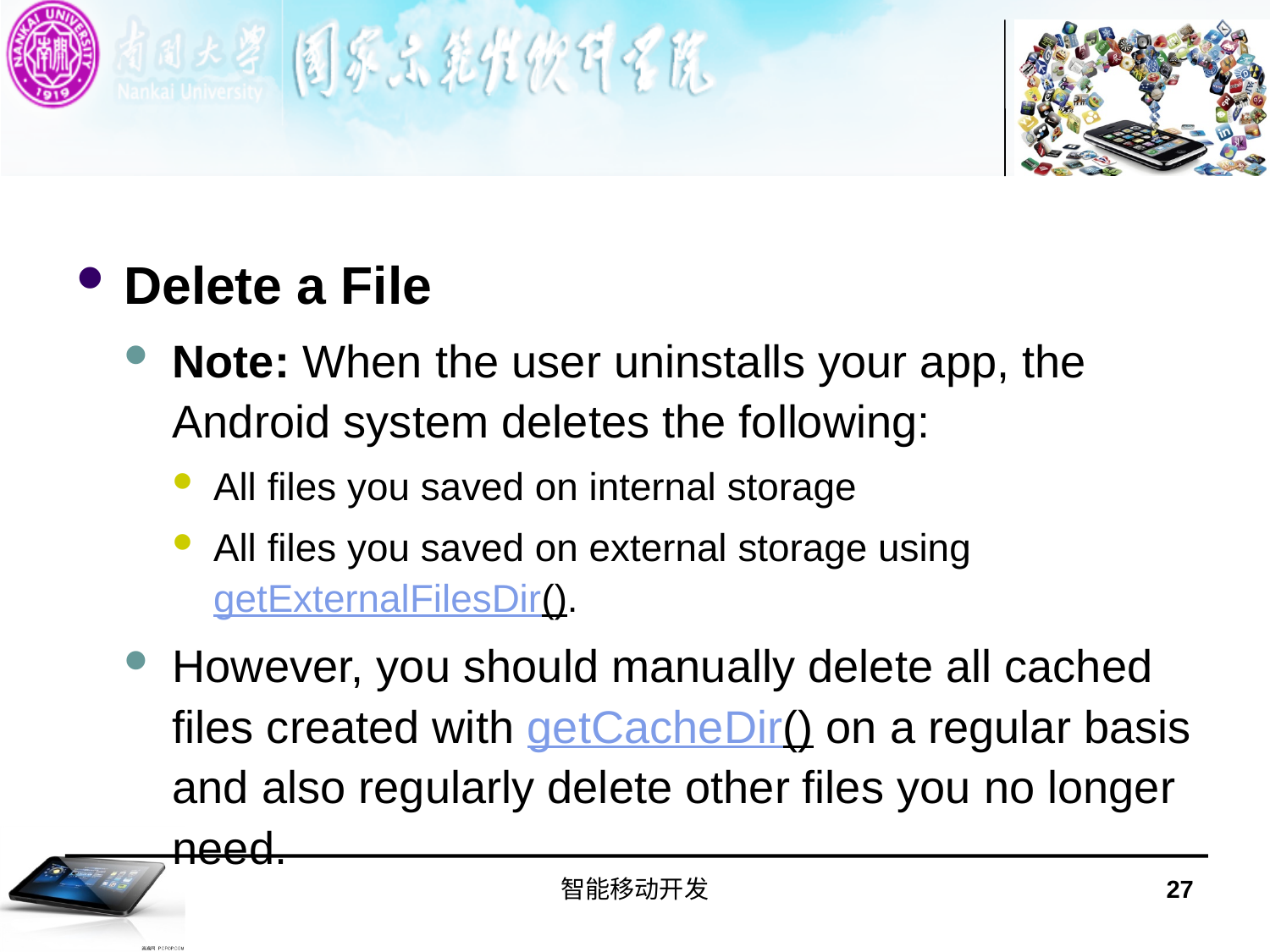

#
Delete a File
Note: When the user uninstalls your app, the Android system deletes the following:
All files you saved on internal storage
All files you saved on external storage using getExternalFilesDir().
However, you should manually delete all cached files created with getCacheDir() on a regular basis and also regularly delete other files you no longer need.
智能移动开发
27